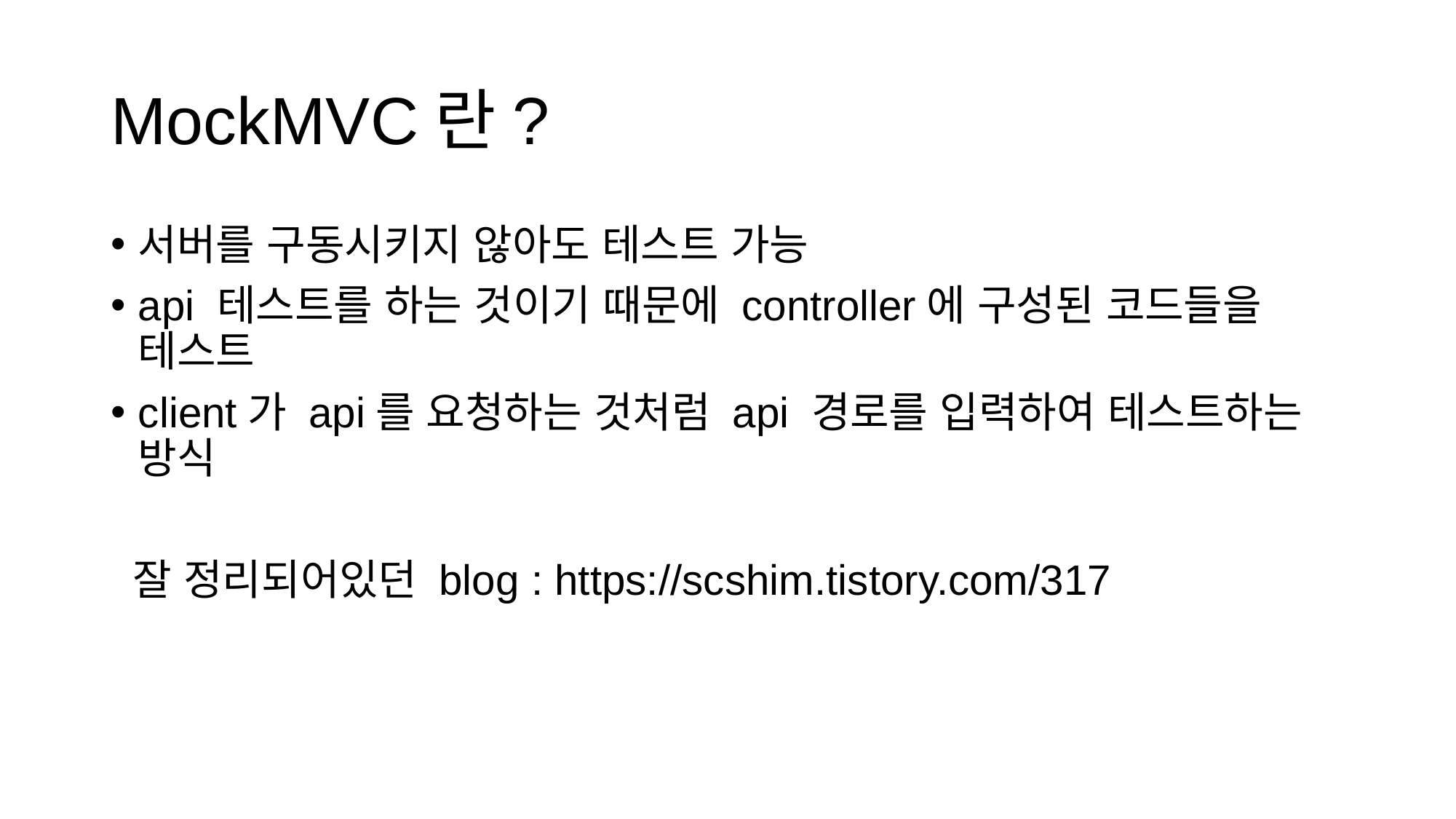

# MockMVC란?
서버를 구동시키지 않아도 테스트 가능
api 테스트를 하는 것이기 때문에 controller에 구성된 코드들을 테스트
client가 api를 요청하는 것처럼 api 경로를 입력하여 테스트하는 방식

 잘 정리되어있던 blog : https://scshim.tistory.com/317